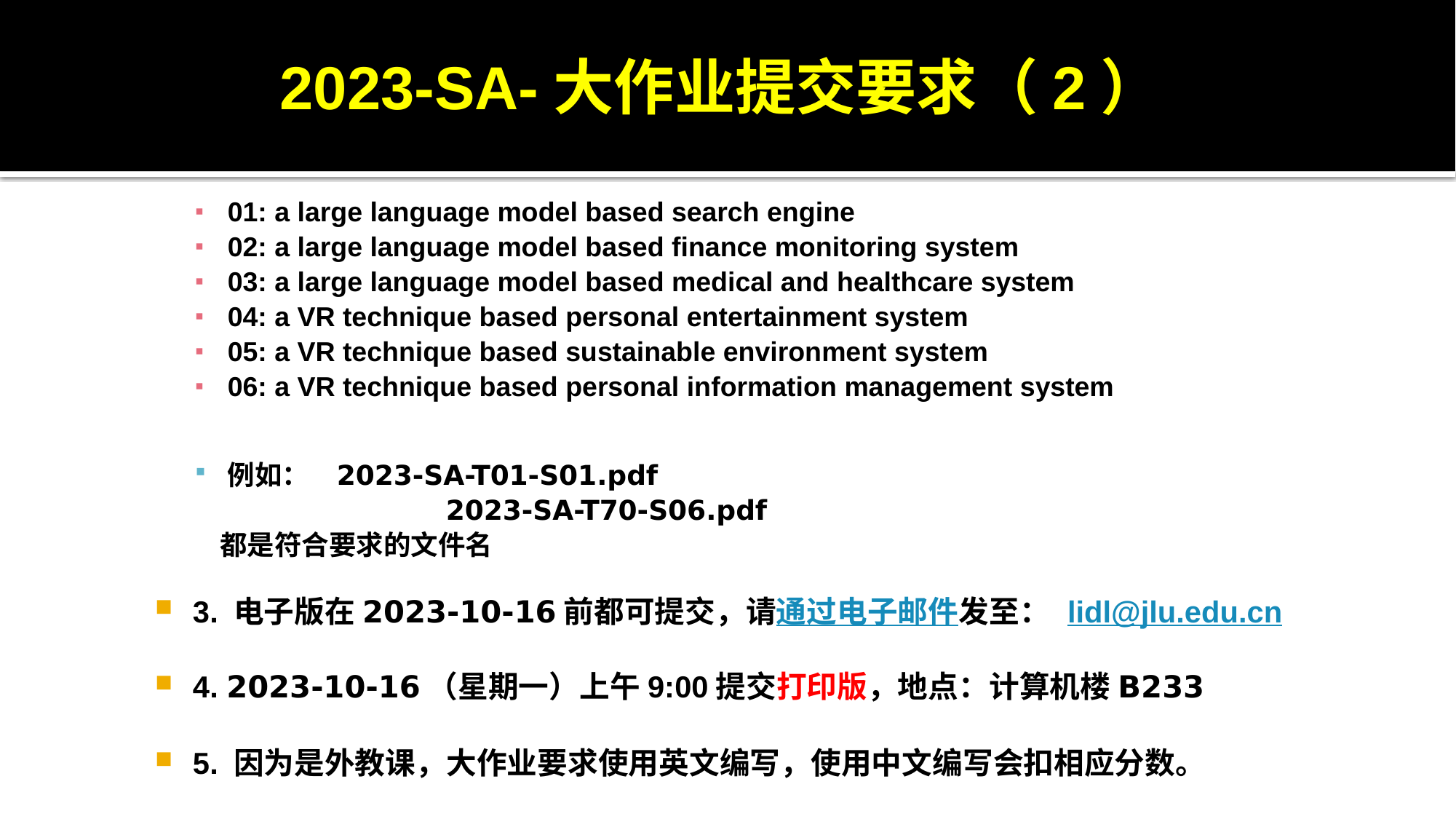

2023-SA-大作业提交要求（2）
01: a large language model based search engine
02: a large language model based finance monitoring system
03: a large language model based medical and healthcare system
04: a VR technique based personal entertainment system
05: a VR technique based sustainable environment system
06: a VR technique based personal information management system

例如：	2023-SA-T01-S01.pdf
			2023-SA-T70-S06.pdf
   都是符合要求的文件名

3. 电子版在2023-10-16前都可提交，请通过电子邮件发至： lidl@jlu.edu.cn

4. 2023-10-16（星期一）上午9:00提交打印版，地点：计算机楼B233

5. 因为是外教课，大作业要求使用英文编写，使用中文编写会扣相应分数。